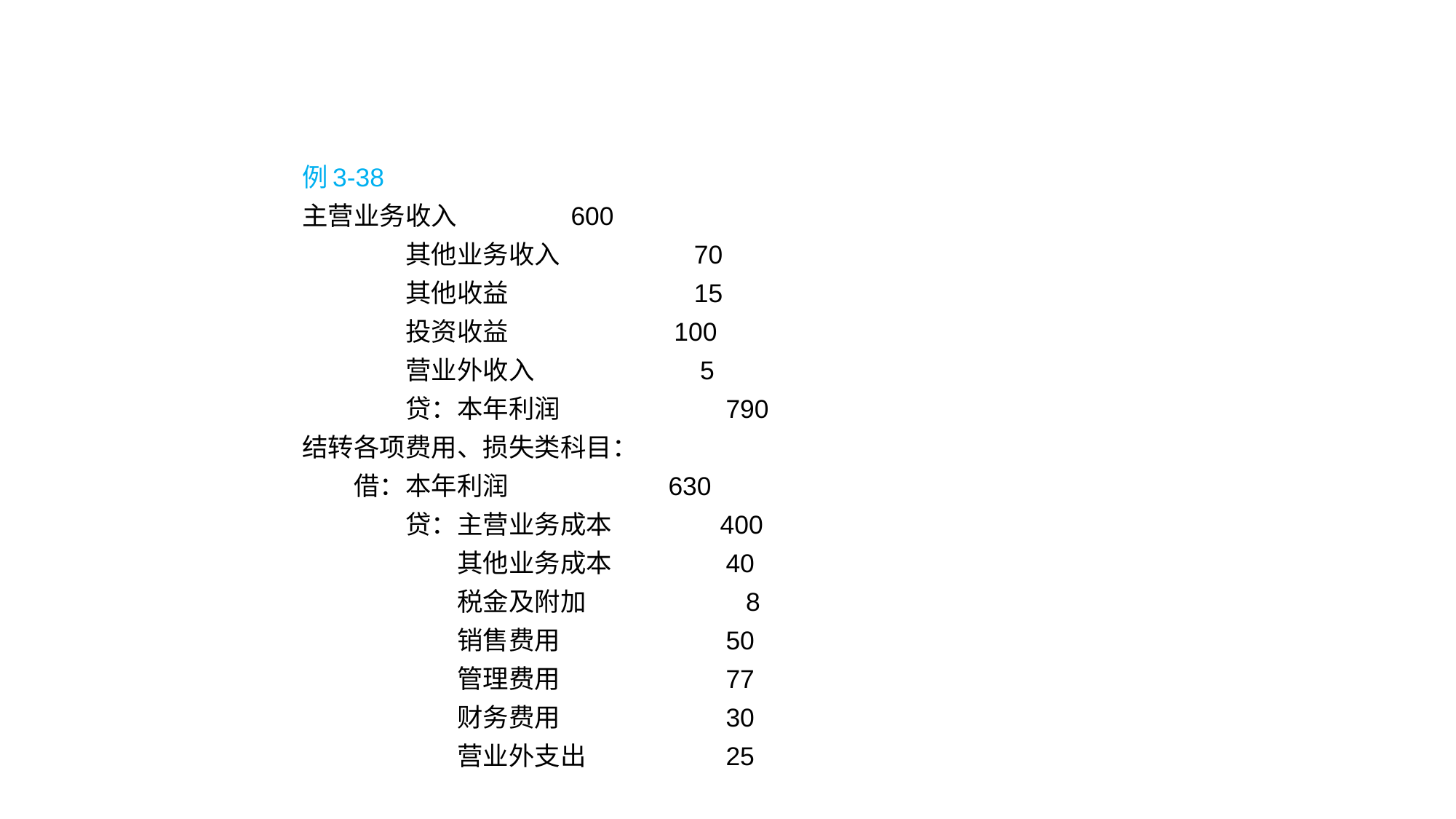

例3-38
主营业务收入　　　　 600
　　　　其他业务收入　　　　　70
　　　　其他收益　　　　　　　15
　　　　投资收益　　　　　　 100
　　　　营业外收入　　　　　　 5
　　　　贷：本年利润　　　　　　 790
结转各项费用、损失类科目：
　　借：本年利润　　　　　　630
　　　　贷：主营业务成本　　　　400
　　　　　　其他业务成本　　　　 40
　　　　　　税金及附加　　　　　　8
　　　　　　销售费用　　　　　　 50
　　　　　　管理费用　　　　　　 77
　　　　　　财务费用　　　　　　 30
　　　　　　营业外支出　　　　　 25